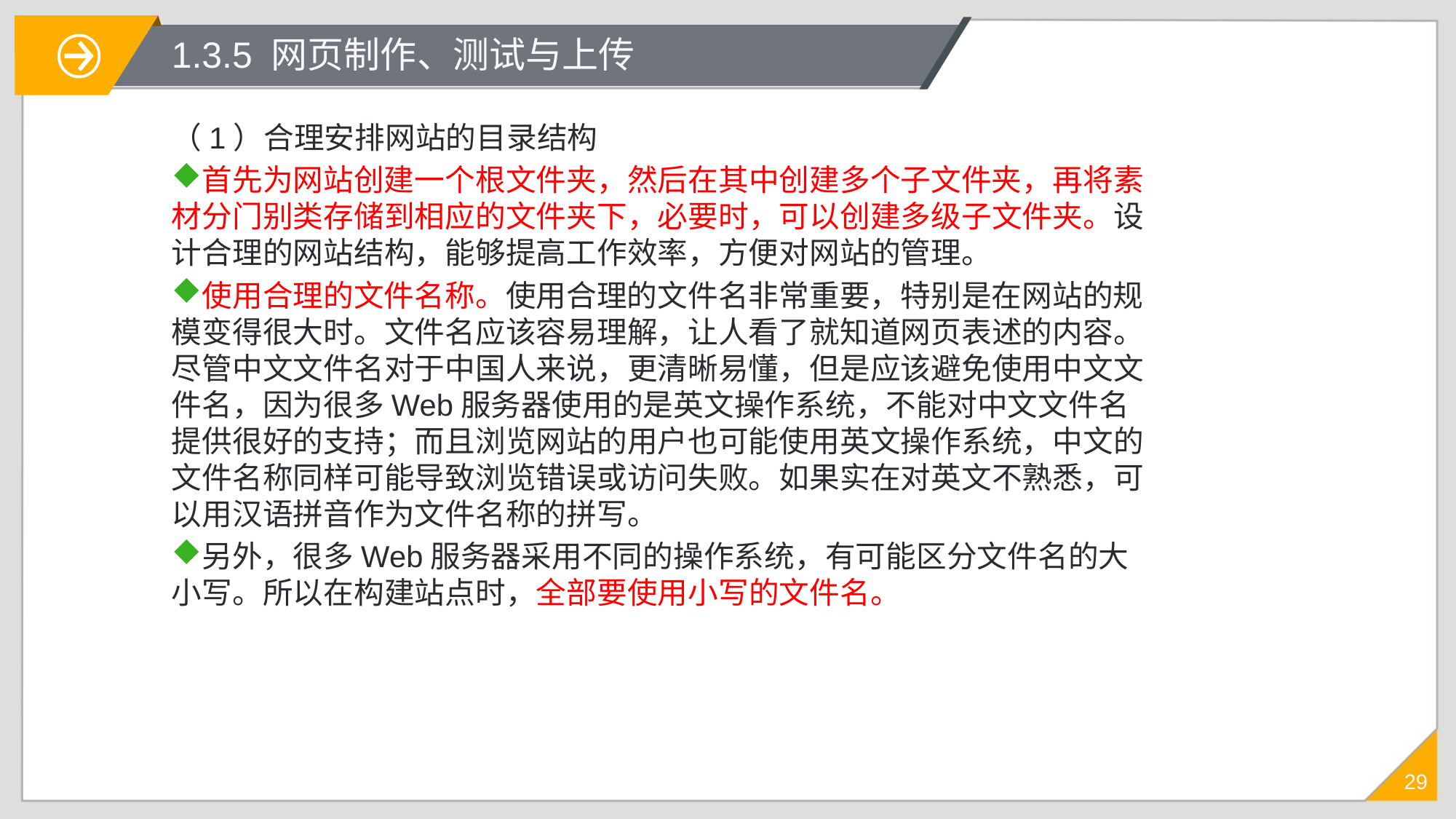

# 1.3.5 网页制作、测试与上传
（1）合理安排网站的目录结构
首先为网站创建一个根文件夹，然后在其中创建多个子文件夹，再将素材分门别类存储到相应的文件夹下，必要时，可以创建多级子文件夹。设计合理的网站结构，能够提高工作效率，方便对网站的管理。
使用合理的文件名称。使用合理的文件名非常重要，特别是在网站的规模变得很大时。文件名应该容易理解，让人看了就知道网页表述的内容。尽管中文文件名对于中国人来说，更清晰易懂，但是应该避免使用中文文件名，因为很多Web服务器使用的是英文操作系统，不能对中文文件名提供很好的支持；而且浏览网站的用户也可能使用英文操作系统，中文的文件名称同样可能导致浏览错误或访问失败。如果实在对英文不熟悉，可以用汉语拼音作为文件名称的拼写。
另外，很多Web服务器采用不同的操作系统，有可能区分文件名的大小写。所以在构建站点时，全部要使用小写的文件名。